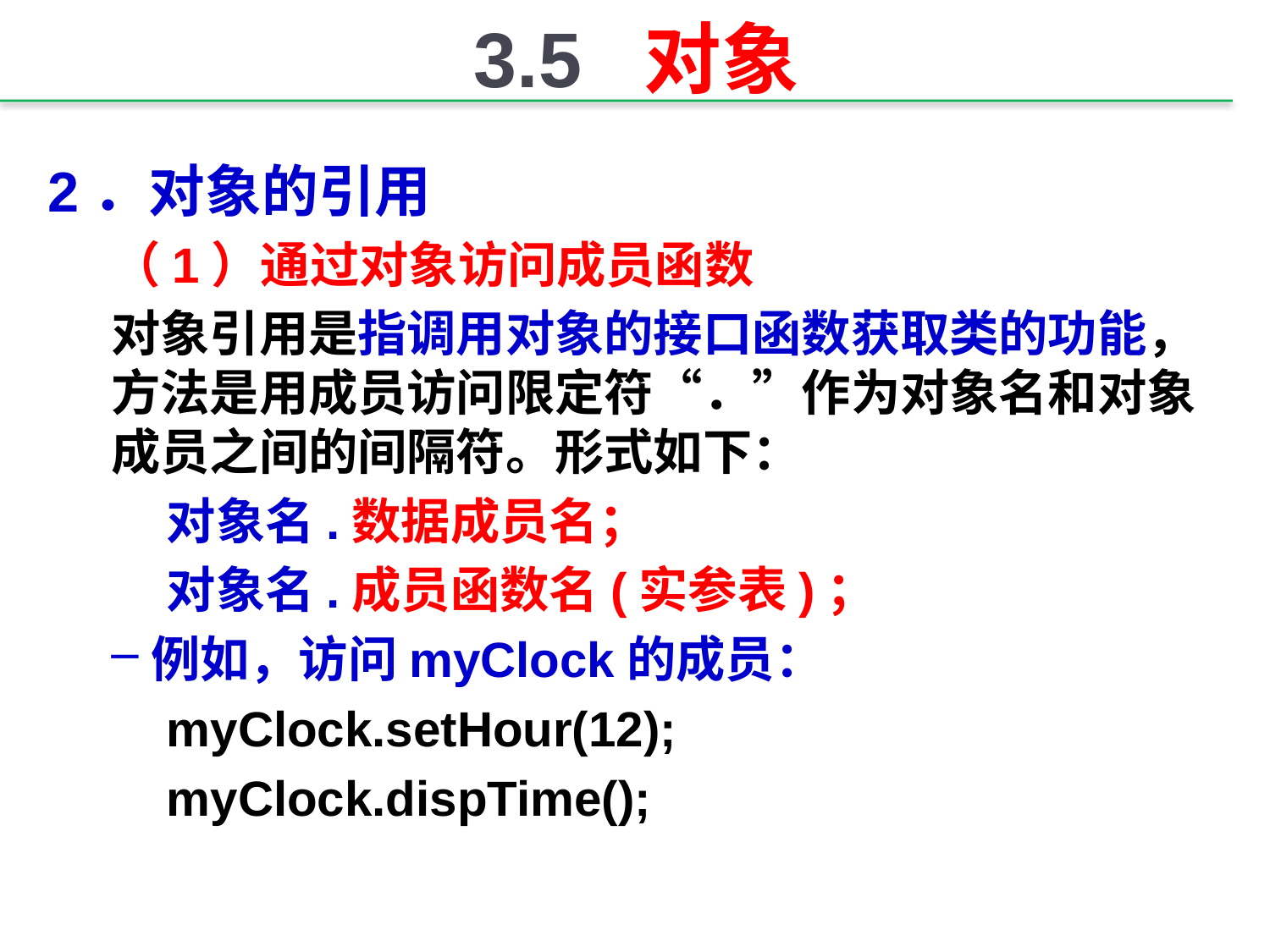

# 3.5  对象
2．对象的引用
（1）通过对象访问成员函数
对象引用是指调用对象的接口函数获取类的功能，方法是用成员访问限定符“．”作为对象名和对象成员之间的间隔符。形式如下：
对象名.数据成员名；
对象名.成员函数名(实参表)；
例如，访问myClock的成员：
myClock.setHour(12);
myClock.dispTime();